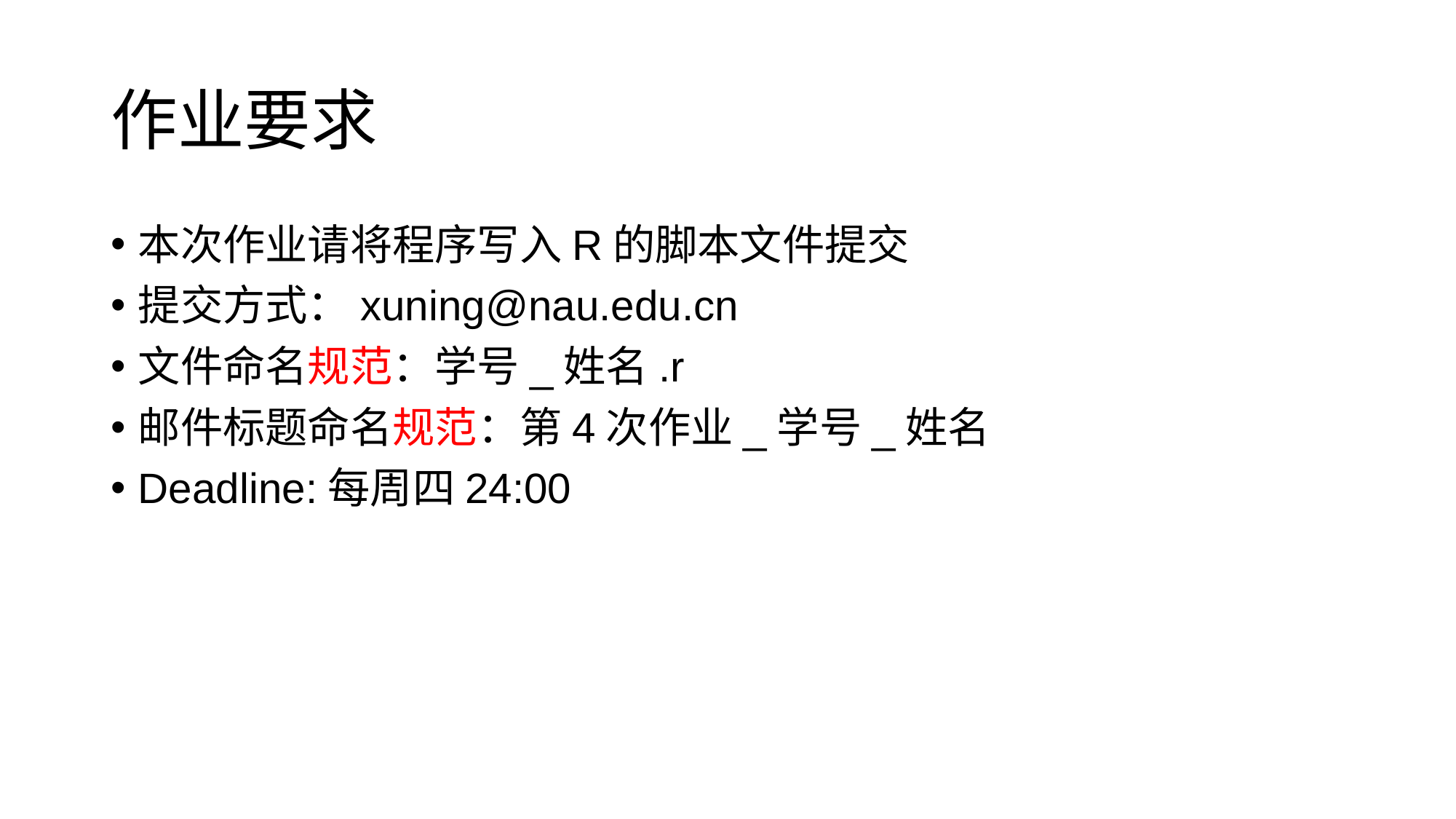

# 作业要求
本次作业请将程序写入R的脚本文件提交
提交方式：xuning@nau.edu.cn
文件命名规范：学号_姓名.r
邮件标题命名规范：第4次作业_学号_姓名
Deadline:每周四24:00